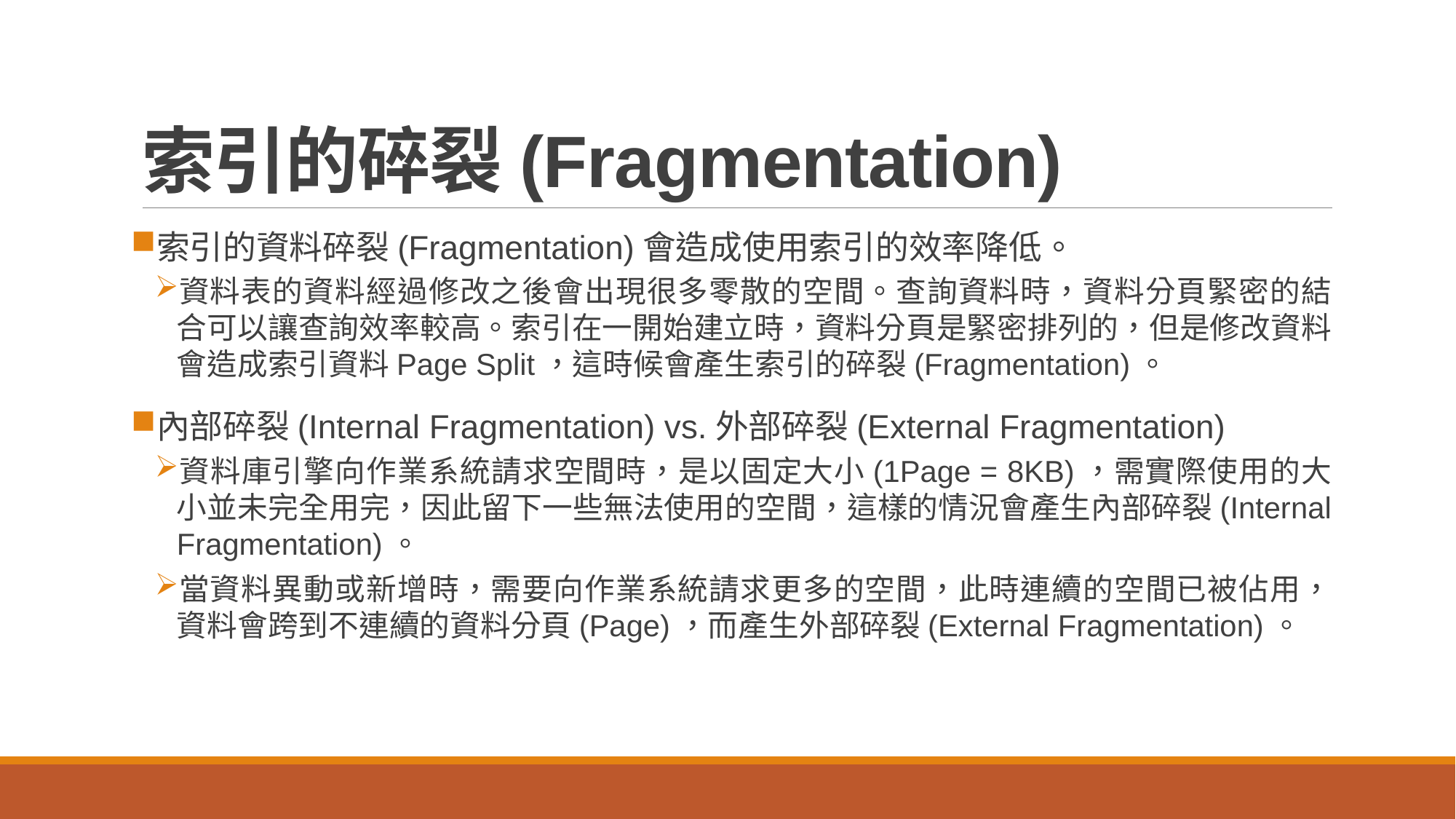

# 索引的碎裂(Fragmentation)
索引的資料碎裂(Fragmentation)會造成使用索引的效率降低。
資料表的資料經過修改之後會出現很多零散的空間。查詢資料時，資料分頁緊密的結合可以讓查詢效率較高。索引在一開始建立時，資料分頁是緊密排列的，但是修改資料會造成索引資料Page Split，這時候會產生索引的碎裂(Fragmentation)。
內部碎裂(Internal Fragmentation) vs.外部碎裂(External Fragmentation)
資料庫引擎向作業系統請求空間時，是以固定大小(1Page = 8KB)，需實際使用的大小並未完全用完，因此留下一些無法使用的空間，這樣的情況會產生內部碎裂(Internal Fragmentation)。
當資料異動或新增時，需要向作業系統請求更多的空間，此時連續的空間已被佔用，資料會跨到不連續的資料分頁(Page)，而產生外部碎裂(External Fragmentation)。